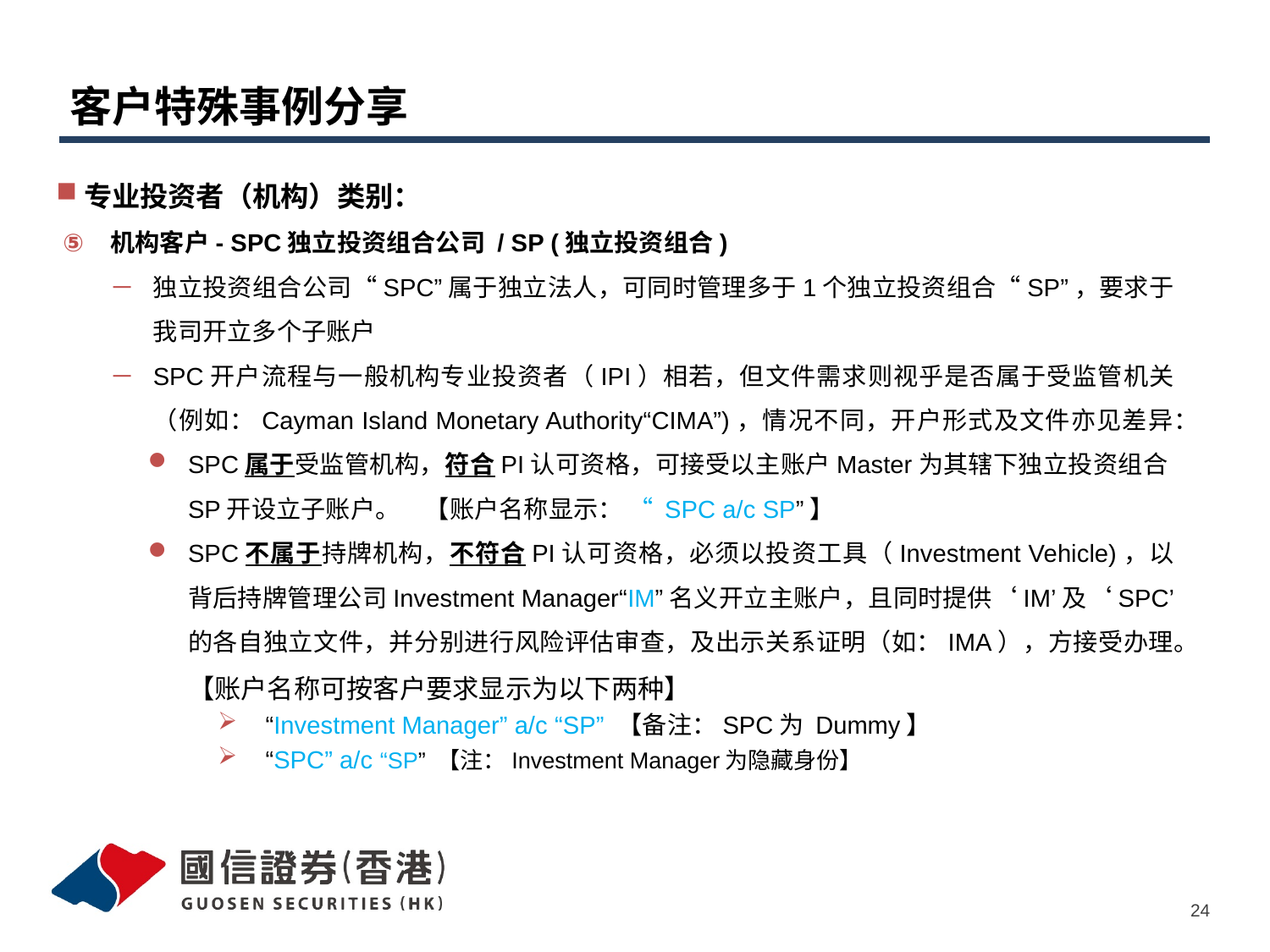

# 客户特殊事例分享
专业投资者（机构）类别：
机构客户- SPC独立投资组合公司 / SP (独立投资组合)
独立投资组合公司“SPC”属于独立法人，可同时管理多于1个独立投资组合“SP”，要求于我司开立多个子账户
SPC开户流程与一般机构专业投资者（IPI）相若，但文件需求则视乎是否属于受监管机关（例如：Cayman Island Monetary Authority“CIMA”)，情况不同，开户形式及文件亦见差异：
SPC属于受监管机构，符合PI认可资格，可接受以主账户Master为其辖下独立投资组合SP开设立子账户。　【账户名称显示： “ SPC a/c SP”】
SPC不属于持牌机构，不符合PI认可资格，必须以投资工具（Investment Vehicle)，以背后持牌管理公司Investment Manager“IM”名义开立主账户，且同时提供‘IM’及‘SPC’ 的各自独立文件，并分别进行风险评估审查，及出示关系证明（如：IMA），方接受办理。【账户名称可按客户要求显示为以下两种】
“Investment Manager” a/c “SP” 【备注：SPC为 Dummy】
“SPC” a/c “SP” 【注：Investment Manager为隐藏身份】